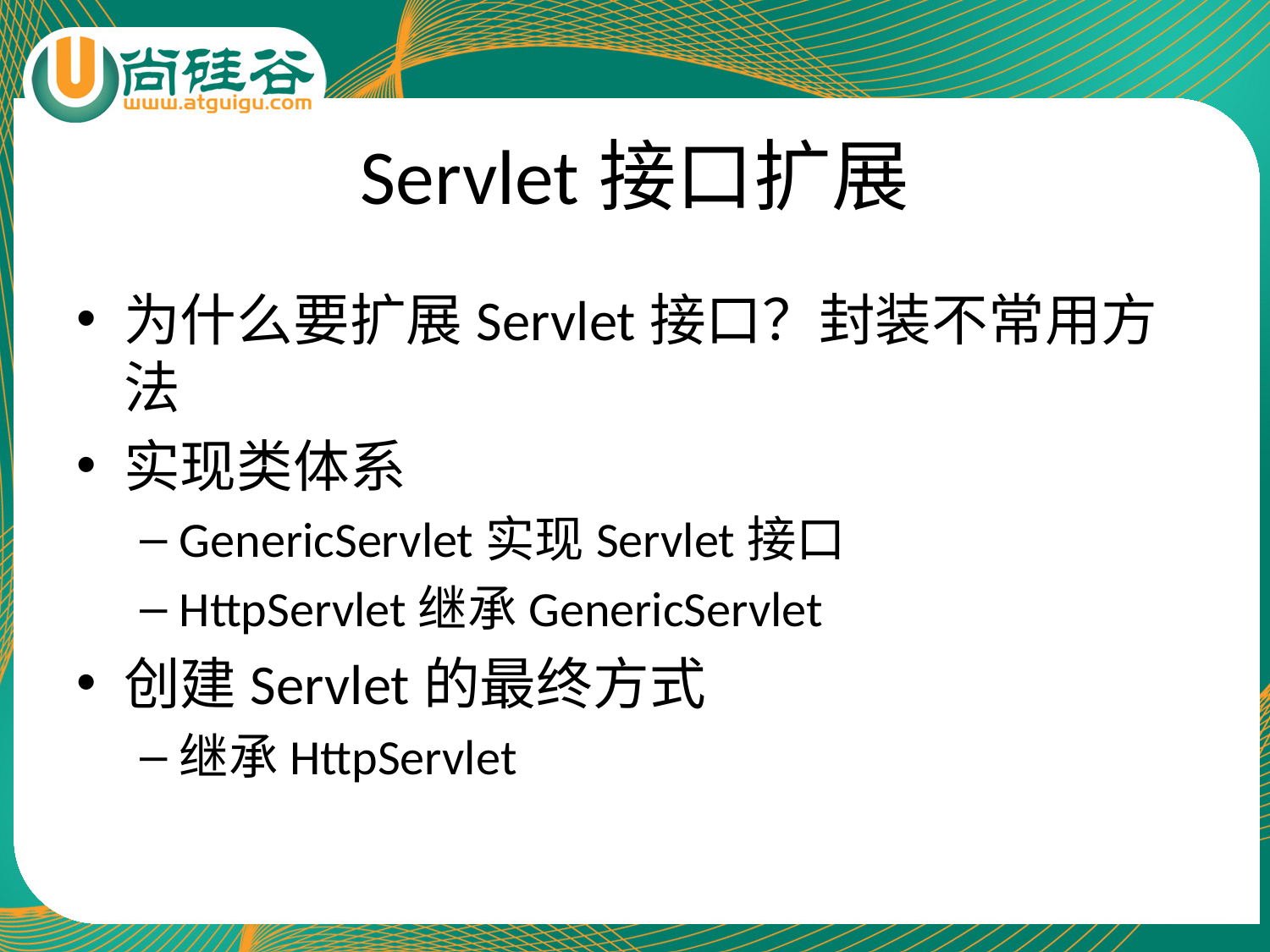

# Servlet接口扩展
为什么要扩展Servlet接口？封装不常用方法
实现类体系
GenericServlet实现Servlet接口
HttpServlet继承GenericServlet
创建Servlet的最终方式
继承HttpServlet